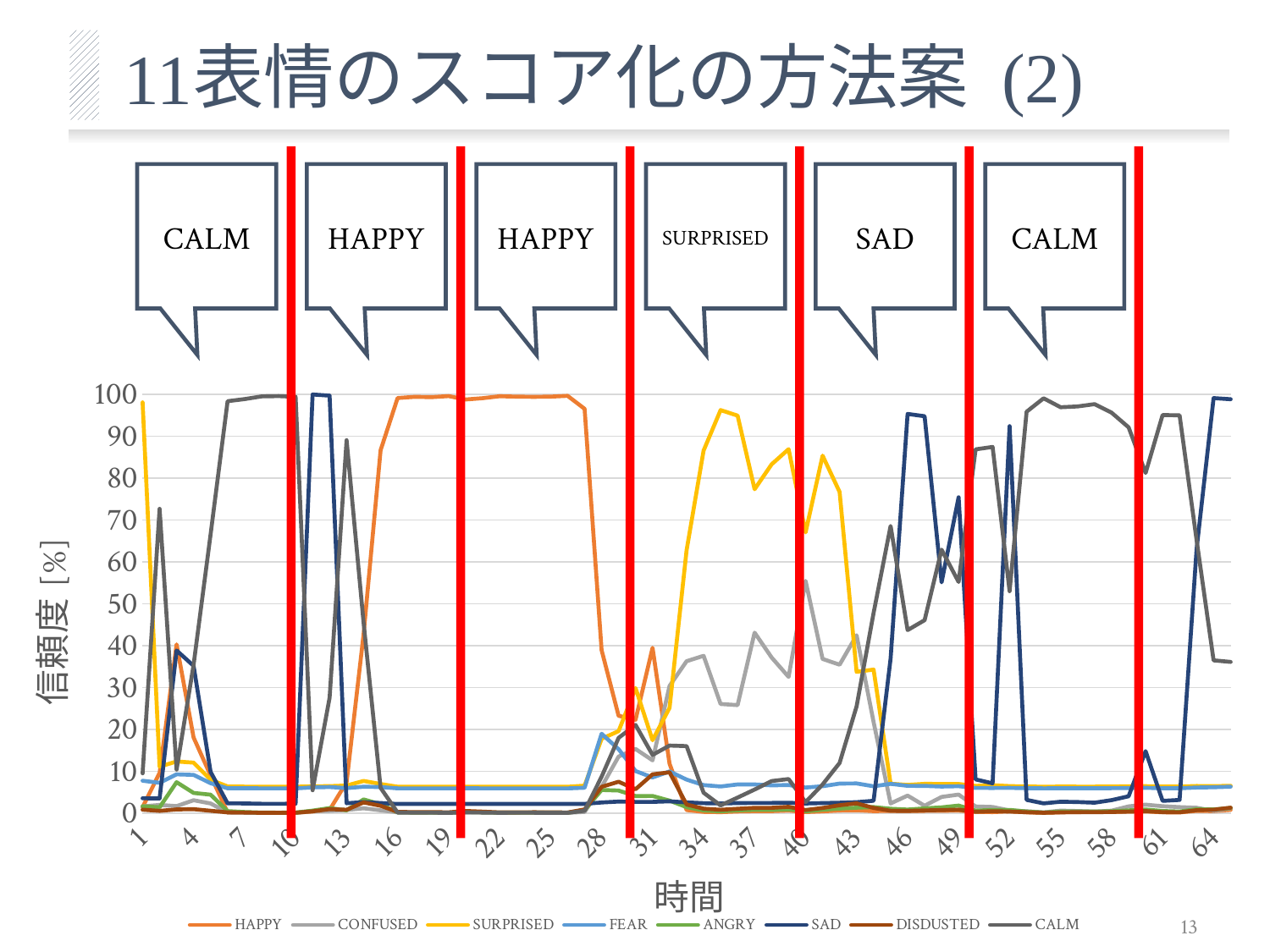

表情のスコア化の方法案 (2)
11

CALM
HAPPY
HAPPY
SURPRISED
SAD
CALM

### Chart

| Category |  |  |  |  |  |  |  |  |
|---|---|---|---|---|---|---|---|---|
13